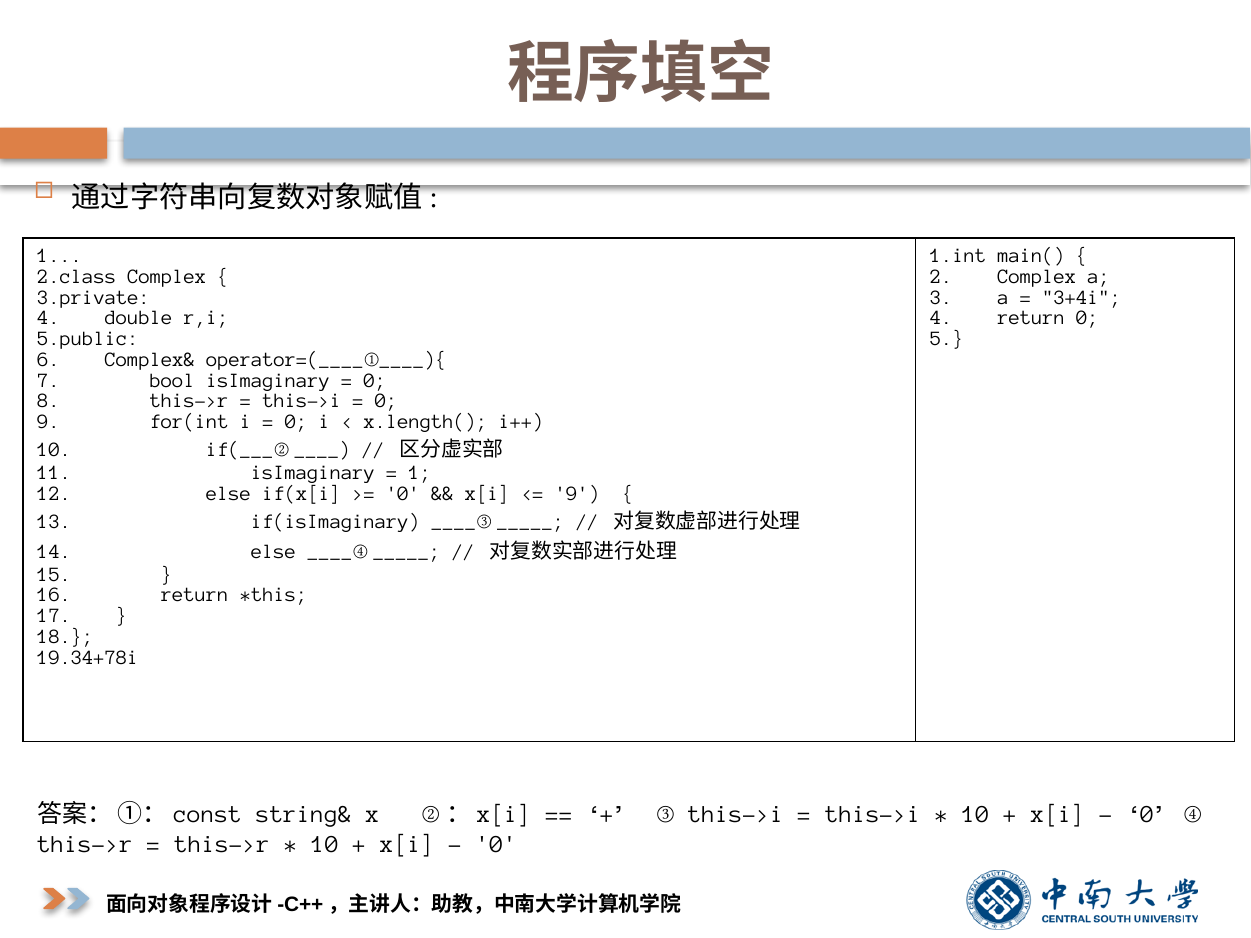

# 程序填空
 通过字符串向复数对象赋值:
| .. class Complex {   private:       double r,i;   public:       Complex& operator=(\_\_\_\_①\_\_\_\_){           bool isImaginary = 0;           this->r = this->i = 0;           for(int i = 0; i < x.length(); i++)               if(\_\_\_②\_\_\_\_) // 区分虚实部                  isImaginary = 1;               else if(x[i] >= '0' && x[i] <= '9')  {                 if(isImaginary) \_\_\_\_③\_\_\_\_\_; // 对复数虚部进行处理                   else \_\_\_\_④\_\_\_\_\_; // 对复数实部进行处理 }           return \*this;       }   };   34+78i | int main() {       Complex a;      a = "3+4i";     return 0;   } |
| --- | --- |
答案： ①：const string& x   ②：x[i] == ‘+’  ③ this->i = this->i * 10 + x[i] - ‘0’ ④ this->r = this->r * 10 + x[i] - '0'